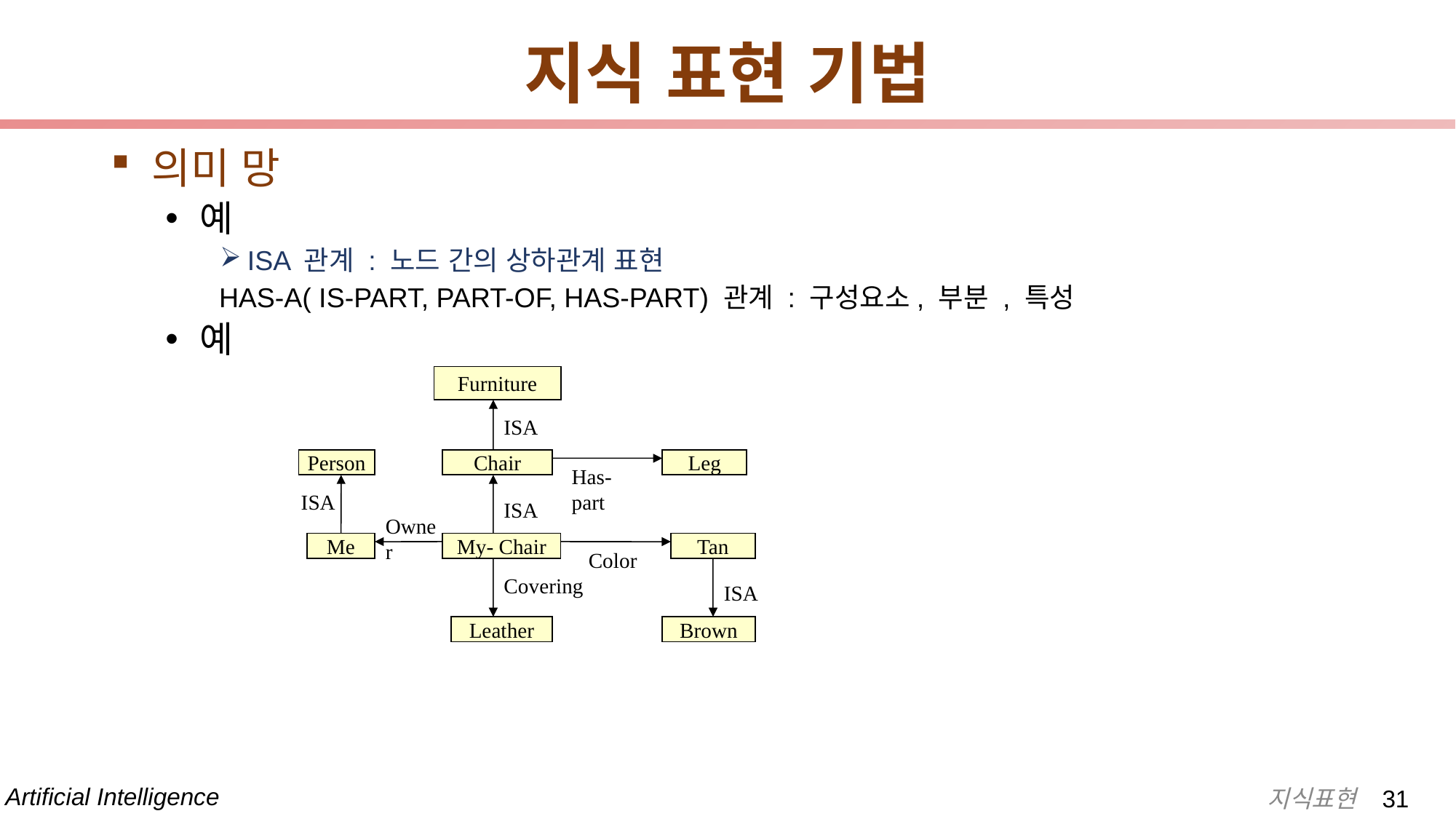

# 지식 표현 기법
의미 망
예
ISA 관계 : 노드 간의 상하관계 표현
       HAS-A( IS-PART, PART-OF, HAS-PART) 관계 : 구성요소, 부분 , 특성
예

Furniture

ISA
Person
Chair
Leg

Has-part

ISA
ISA
Owner
Me
My- Chair
Tan

Color

Covering
ISA
Leather
Brown